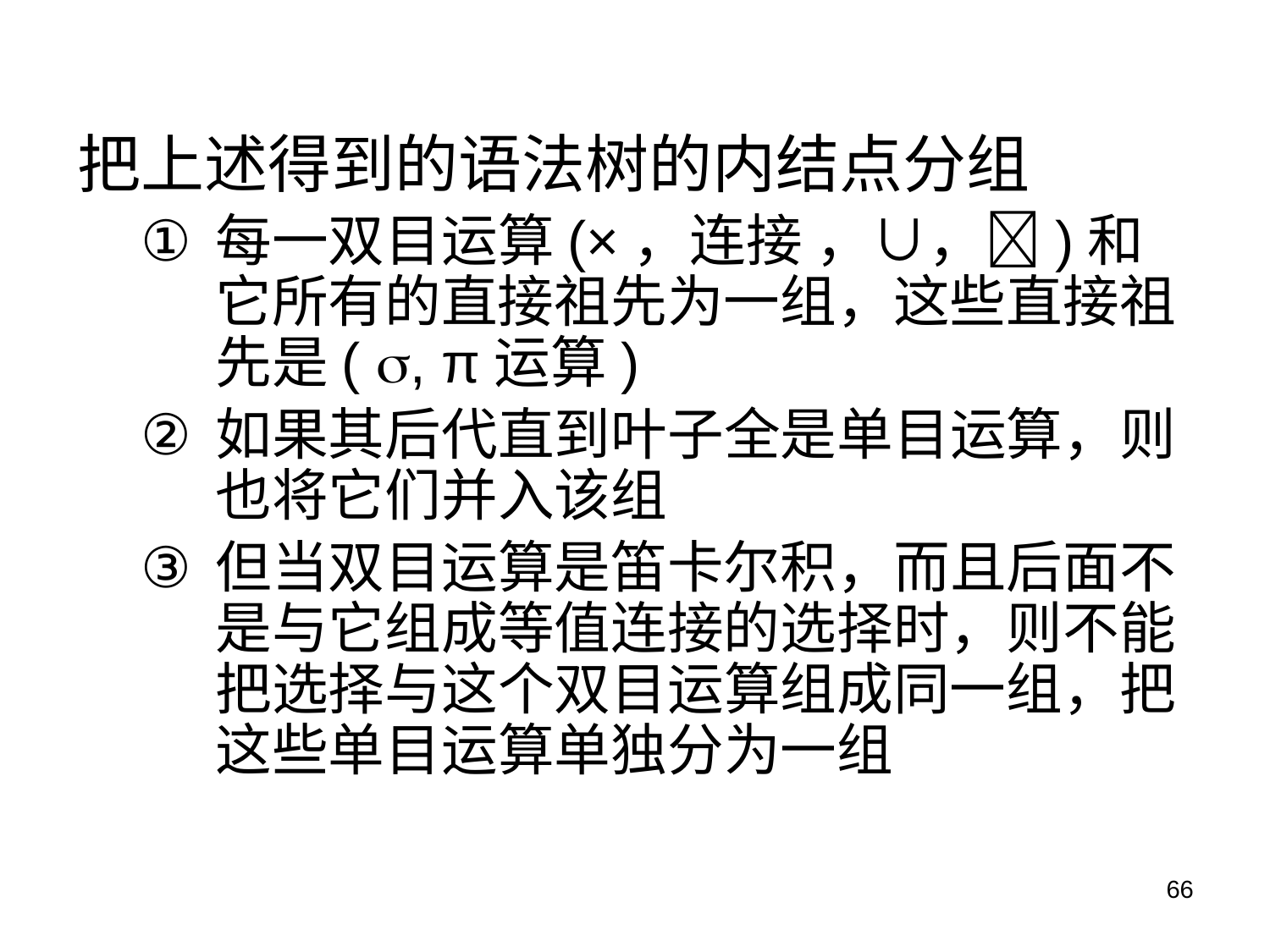

把上述得到的语法树的内结点分组
每一双目运算(×，连接 ，∪，−)和它所有的直接祖先为一组，这些直接祖先是( σ, π运算)
如果其后代直到叶子全是单目运算，则也将它们并入该组
但当双目运算是笛卡尔积，而且后面不是与它组成等值连接的选择时，则不能把选择与这个双目运算组成同一组，把这些单目运算单独分为一组
66